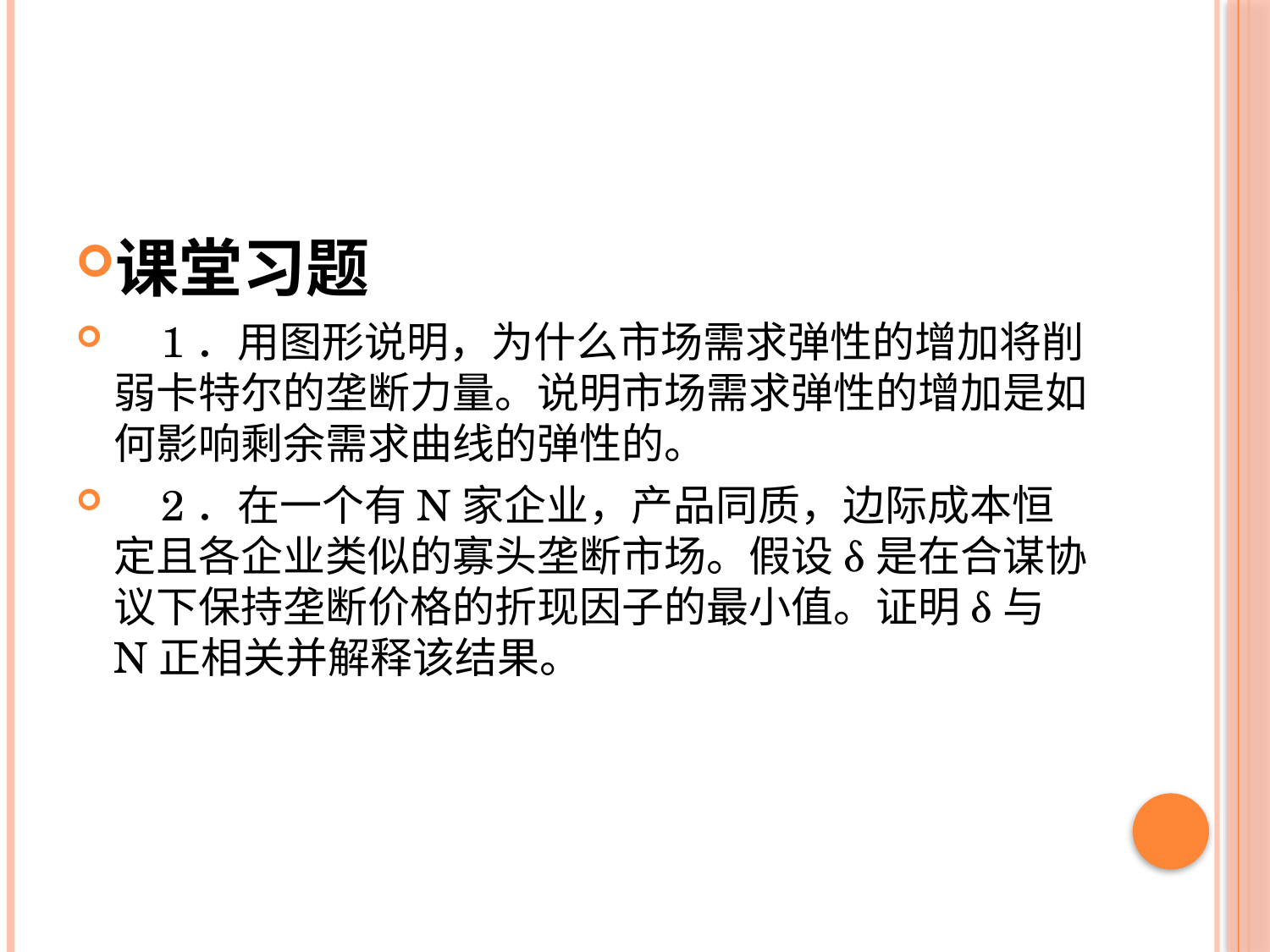

#
课堂习题
    1．用图形说明，为什么市场需求弹性的增加将削弱卡特尔的垄断力量。说明市场需求弹性的增加是如何影响剩余需求曲线的弹性的。
    2．在一个有N家企业，产品同质，边际成本恒定且各企业类似的寡头垄断市场。假设δ是在合谋协议下保持垄断价格的折现因子的最小值。证明δ与N正相关并解释该结果。